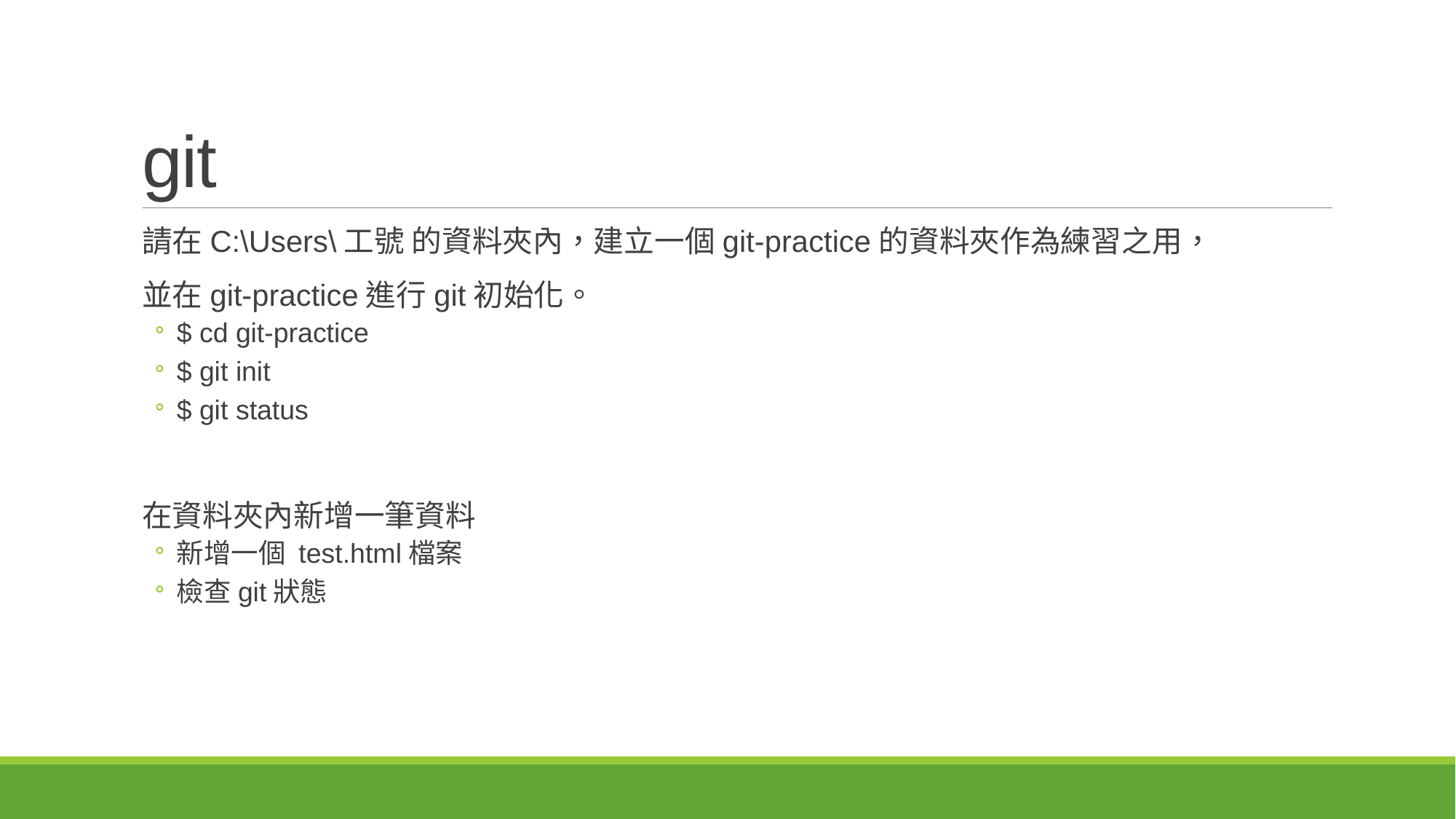

# git
請在C:\Users\工號 的資料夾內，建立一個git-practice的資料夾作為練習之用，
並在git-practice進行git初始化。
$ cd git-practice
$ git init
$ git status

在資料夾內新增一筆資料
新增一個 test.html檔案
檢查git狀態